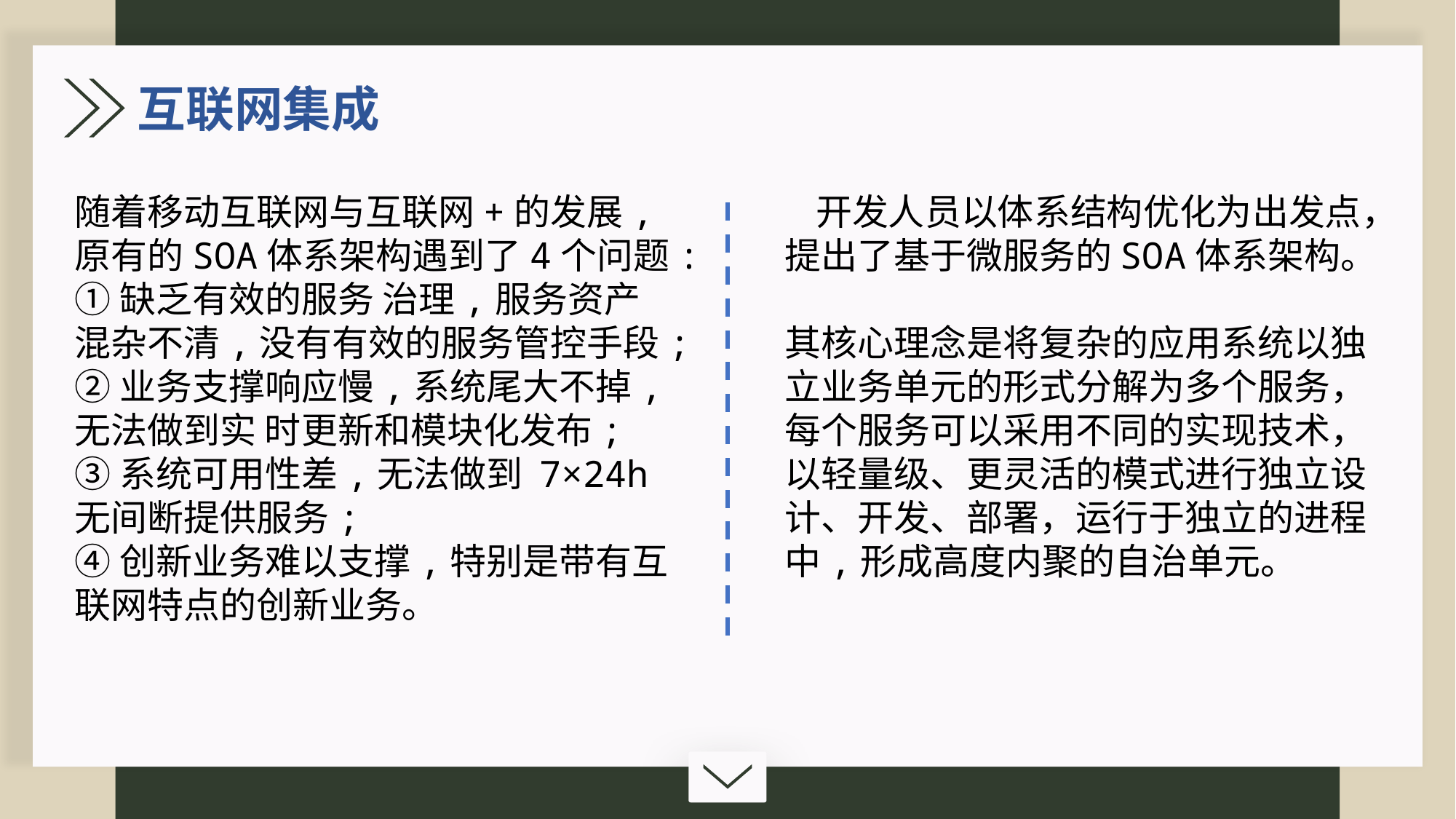

互联网集成

随着移动互联网与互联网+的发展,
原有的SOA体系架构遇到了4个问题:
①缺乏有效的服务 治理,服务资产混杂不清,没有有效的服务管控手段;
②业务支撑响应慢,系统尾大不掉,无法做到实 时更新和模块化发布;
③系统可用性差,无法做到 7×24h无间断提供服务;
④创新业务难以支撑,特别是带有互联网特点的创新业务。
    开发人员以体系结构优化为出发点，提出了基于微服务的SOA体系架构。

其核心理念是将复杂的应用系统以独立业务单元的形式分解为多个服务，每个服务可以采用不同的实现技术，以轻量级、更灵活的模式进行独立设计、开发、部署，运行于独立的进程中,形成高度内聚的自治单元。